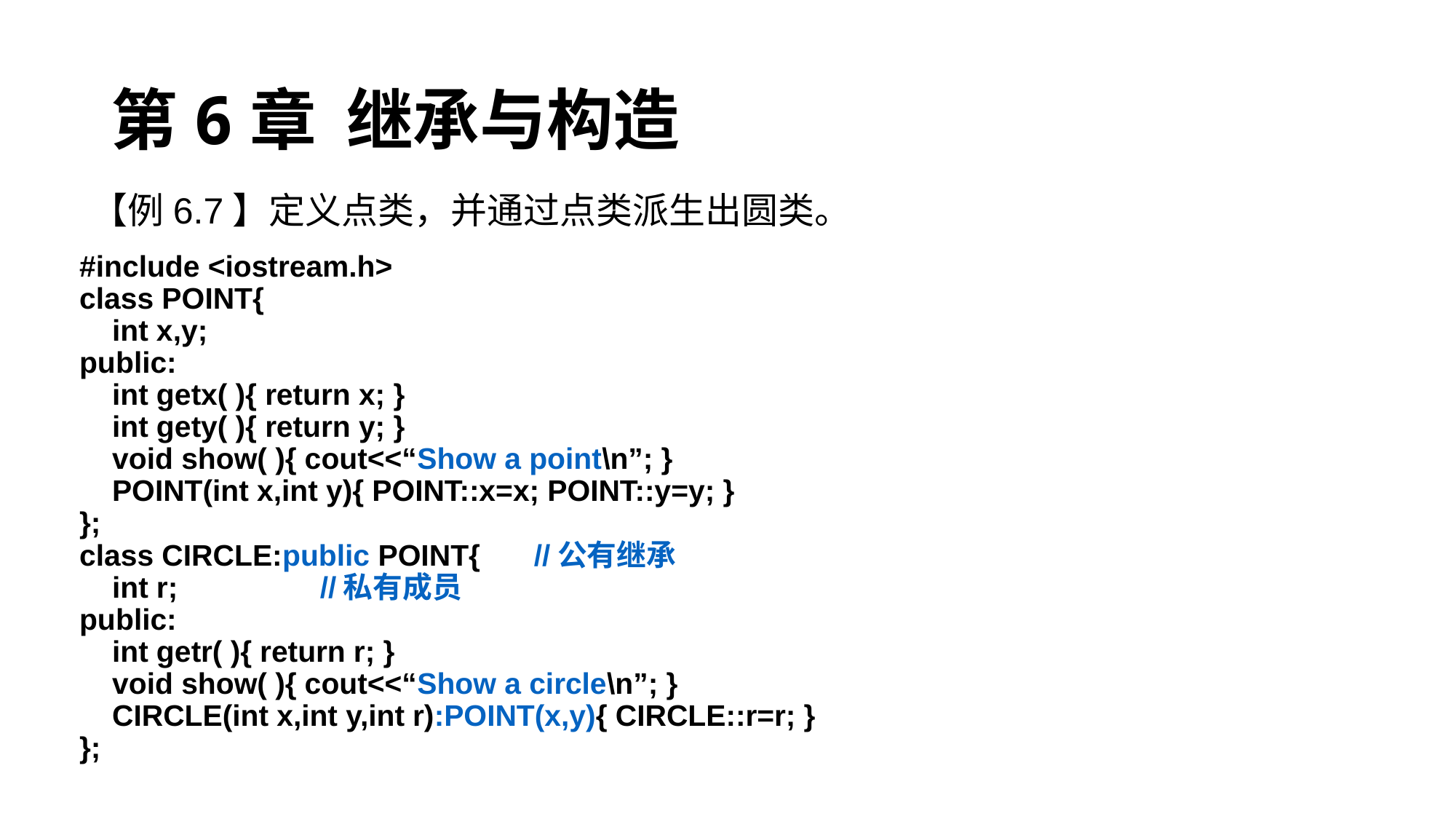

# 第6章  继承与构造
【例6.7】定义点类，并通过点类派生出圆类。
#include <iostream.h>
class POINT{
    int x,y;
public:
    int getx( ){ return x; }
    int gety( ){ return y; }
    void show( ){ cout<<“Show a point\n”; }
    POINT(int x,int y){ POINT::x=x; POINT::y=y; }
};
class CIRCLE:public POINT{	//公有继承
    int r;           			//私有成员
public:
    int getr( ){ return r; }
    void show( ){ cout<<“Show a circle\n”; }
    CIRCLE(int x,int y,int r):POINT(x,y){ CIRCLE::r=r; }
};